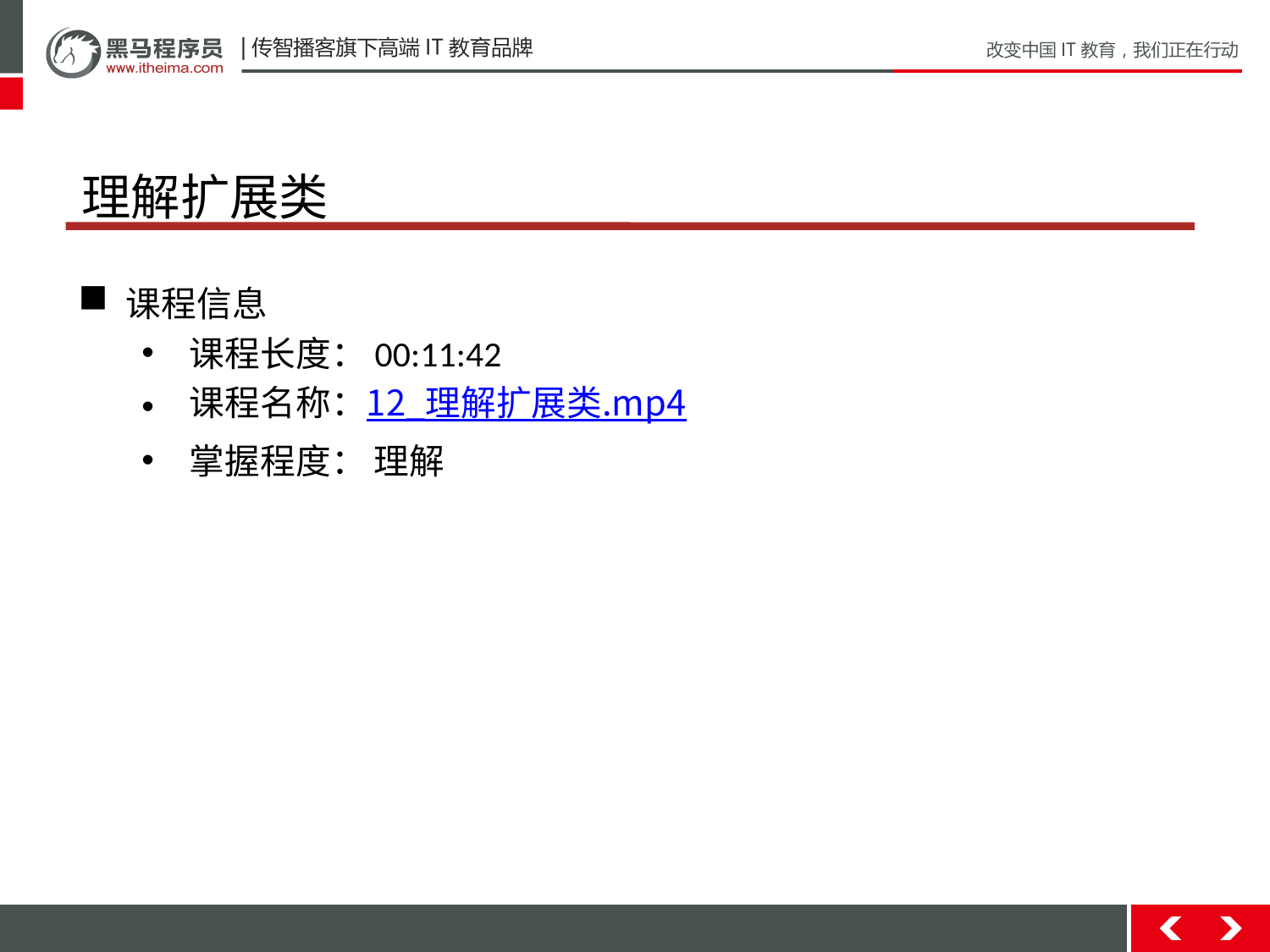

# 理解扩展类

课程信息
课程长度：00:11:42
课程名称：12_理解扩展类.mp4
掌握程度： 理解